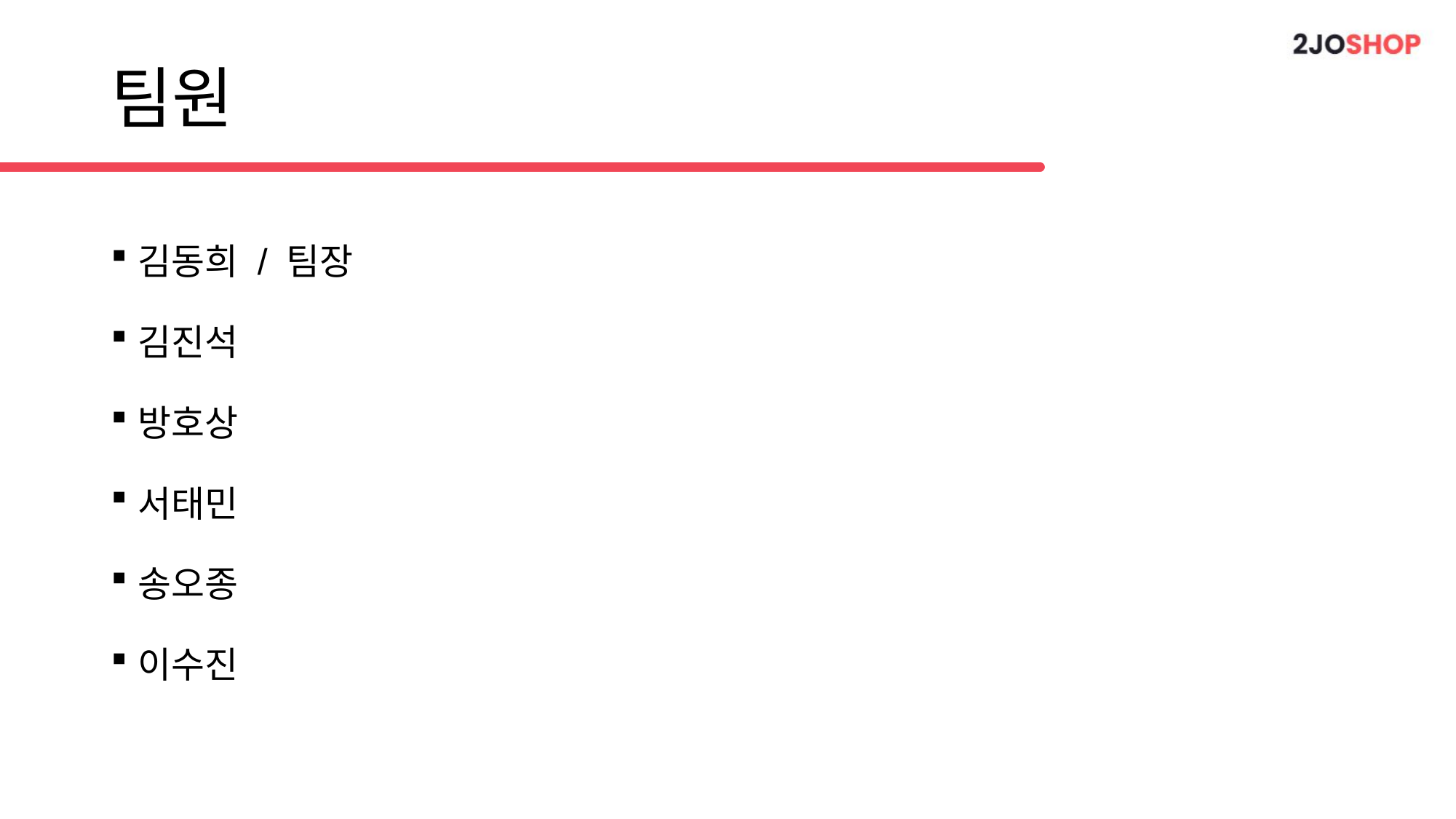

# 팀원
김동희 / 팀장
김진석
방호상
서태민
송오종
이수진